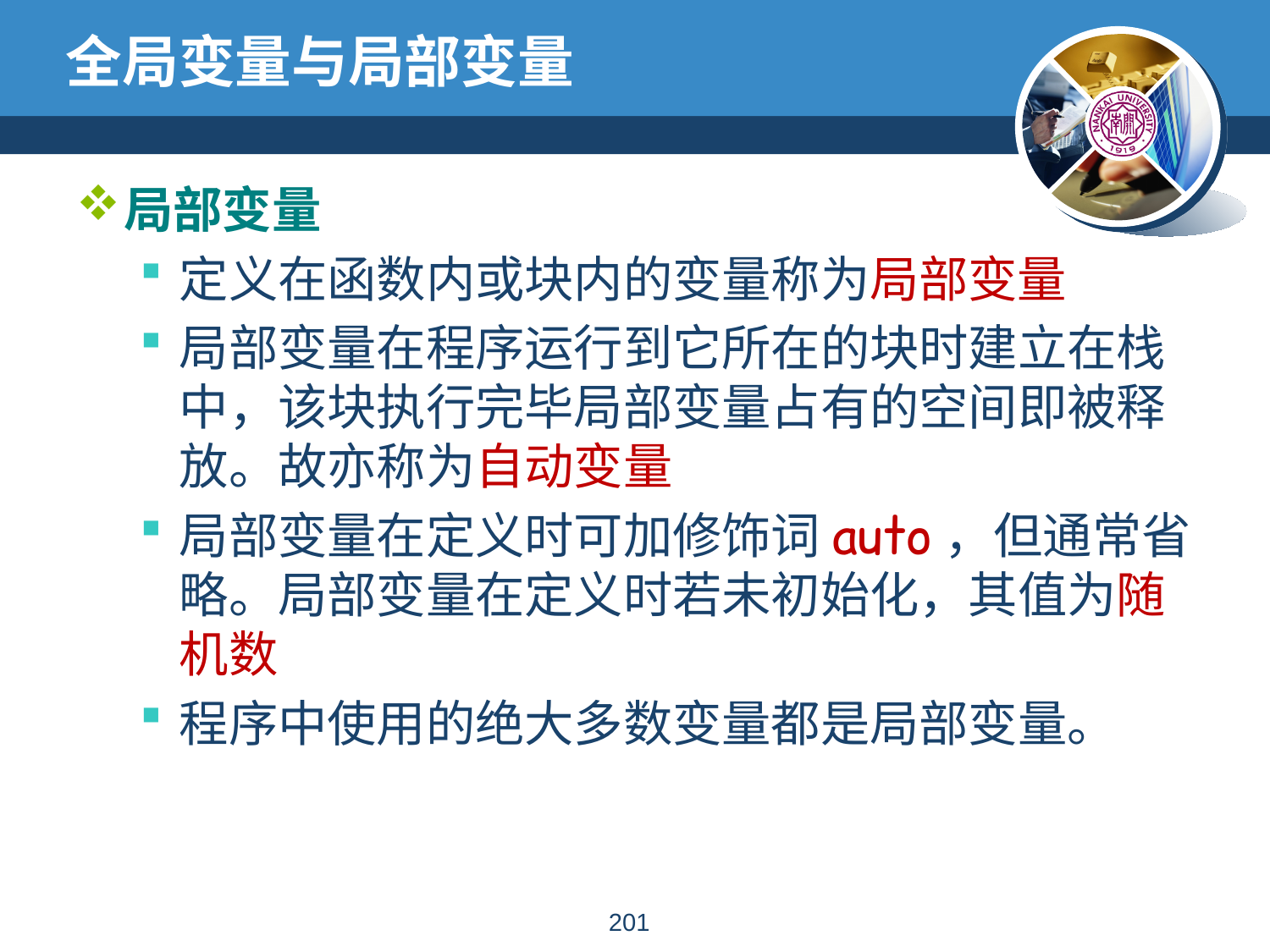

# 全局变量与局部变量
局部变量
定义在函数内或块内的变量称为局部变量
局部变量在程序运行到它所在的块时建立在栈中，该块执行完毕局部变量占有的空间即被释放。故亦称为自动变量
局部变量在定义时可加修饰词auto，但通常省略。局部变量在定义时若未初始化，其值为随机数
程序中使用的绝大多数变量都是局部变量。

201